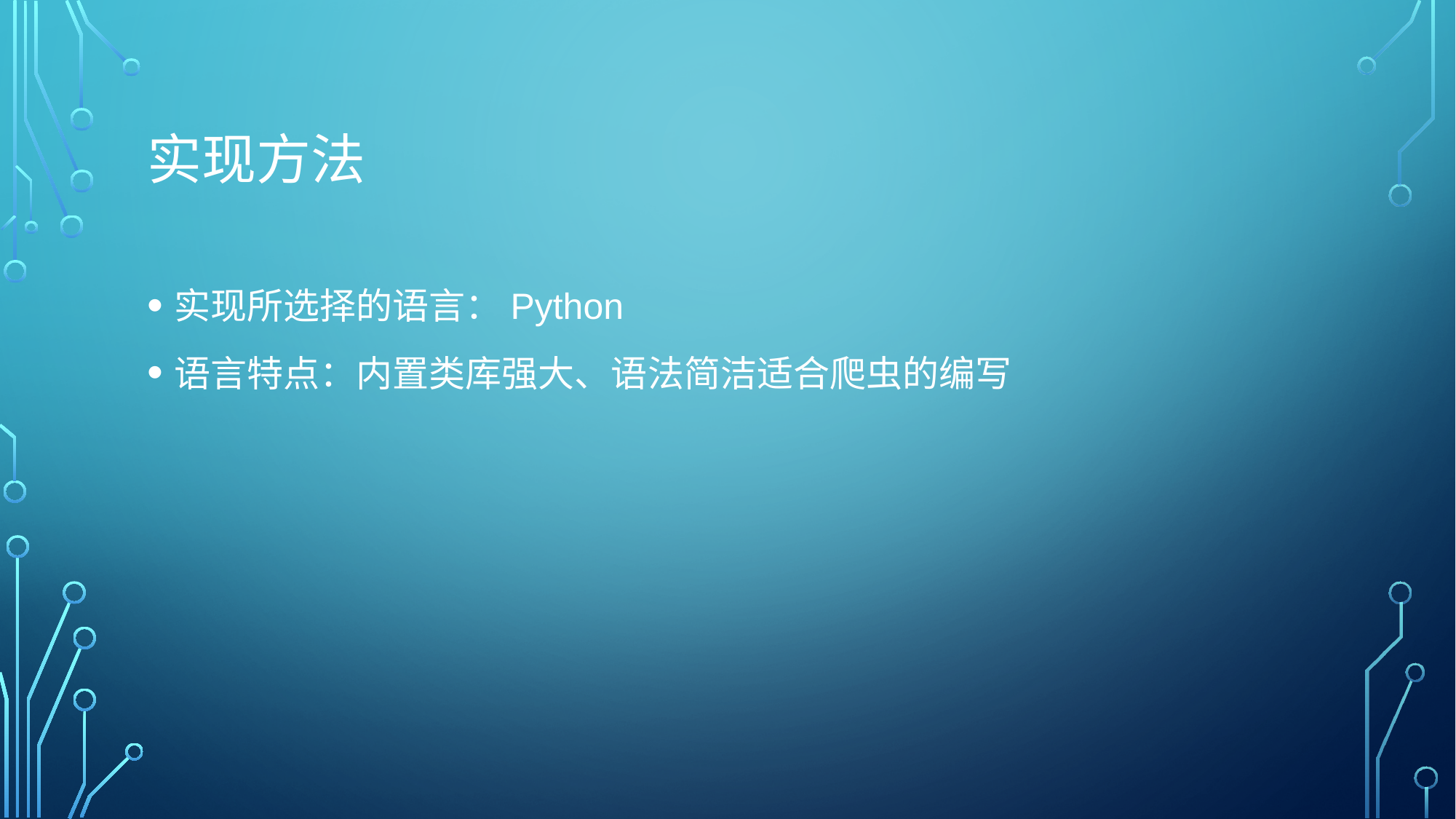

# 实现方法
实现所选择的语言：Python
语言特点：内置类库强大、语法简洁适合爬虫的编写